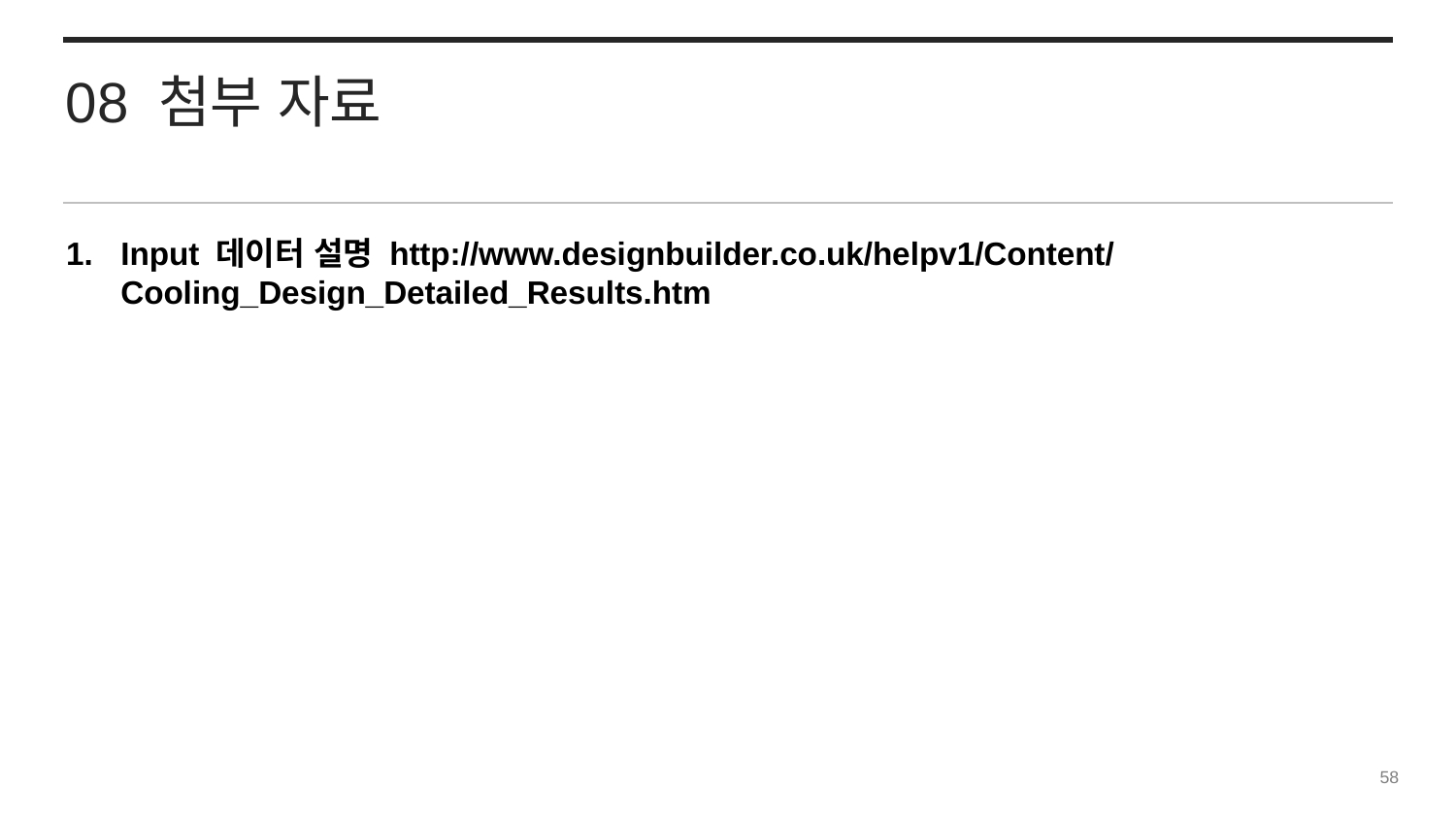

08 첨부 자료
Input 데이터 설명 http://www.designbuilder.co.uk/helpv1/Content/Cooling_Design_Detailed_Results.htm